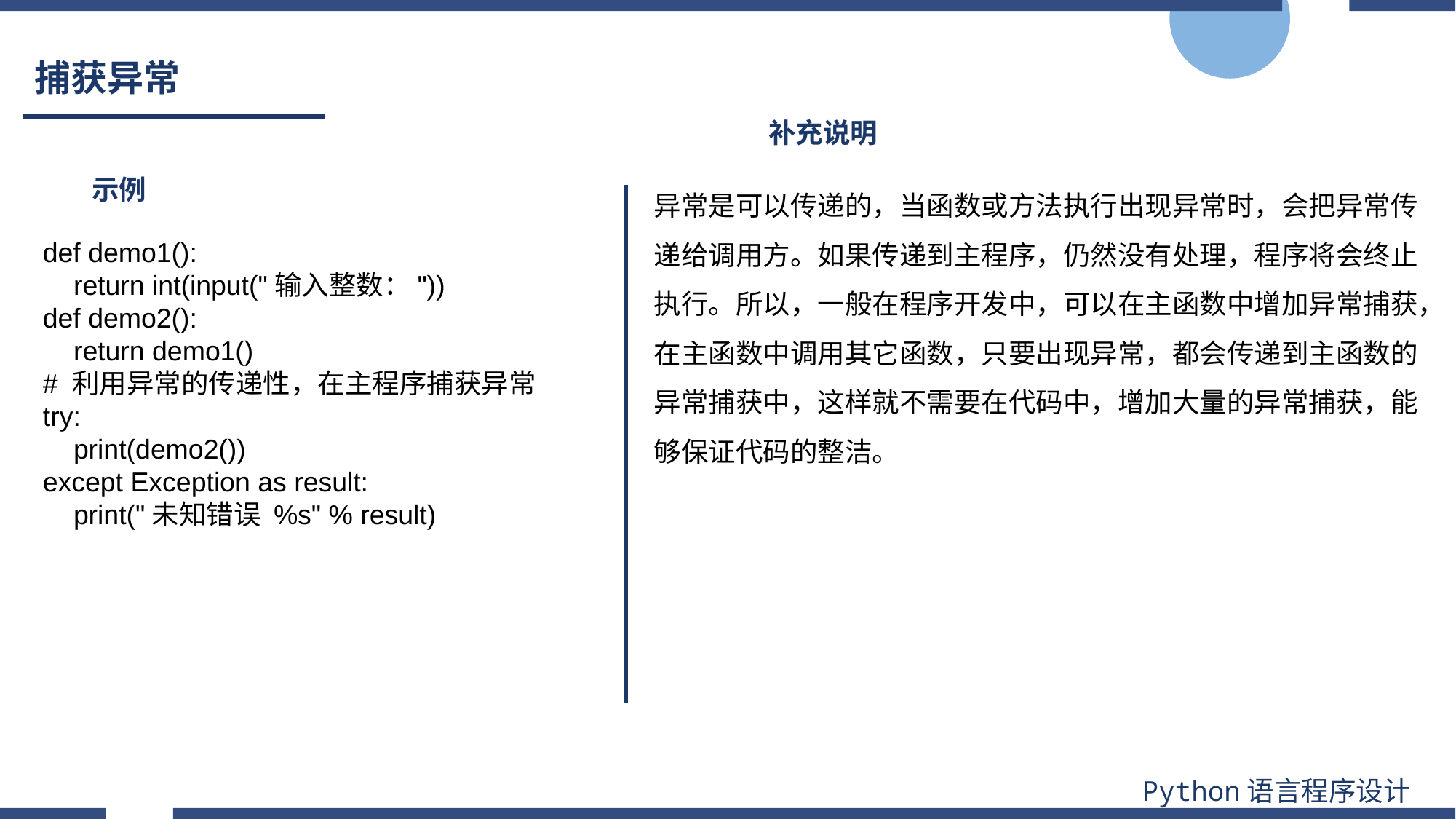

# 捕获异常
补充说明
示例
异常是可以传递的，当函数或方法执行出现异常时，会把异常传递给调用方。如果传递到主程序，仍然没有处理，程序将会终止执行。所以，一般在程序开发中，可以在主函数中增加异常捕获，在主函数中调用其它函数，只要出现异常，都会传递到主函数的异常捕获中，这样就不需要在代码中，增加大量的异常捕获，能够保证代码的整洁。

def demo1():
    return int(input("输入整数："))
def demo2():
    return demo1()
# 利用异常的传递性，在主程序捕获异常
try:
    print(demo2())
except Exception as result:
    print("未知错误 %s" % result)